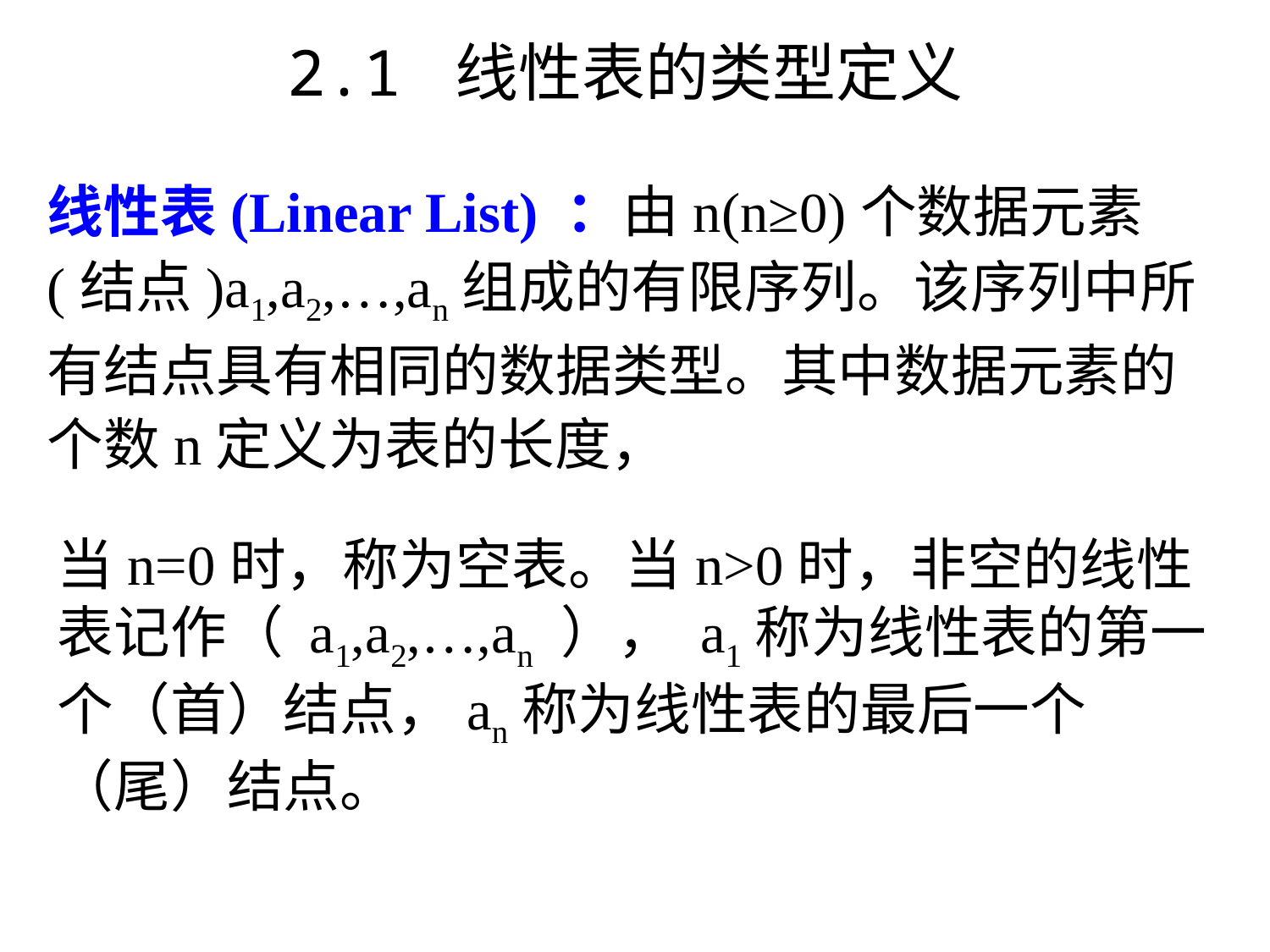

2.1 线性表的类型定义
线性表(Linear List) ：由n(n≥0)个数据元素(结点)a1,a2,…,an组成的有限序列。该序列中所有结点具有相同的数据类型。其中数据元素的个数n定义为表的长度，
当n=0时，称为空表。当n>0时，非空的线性表记作（ a1,a2,…,an ）， a1称为线性表的第一个（首）结点，an称为线性表的最后一个（尾）结点。